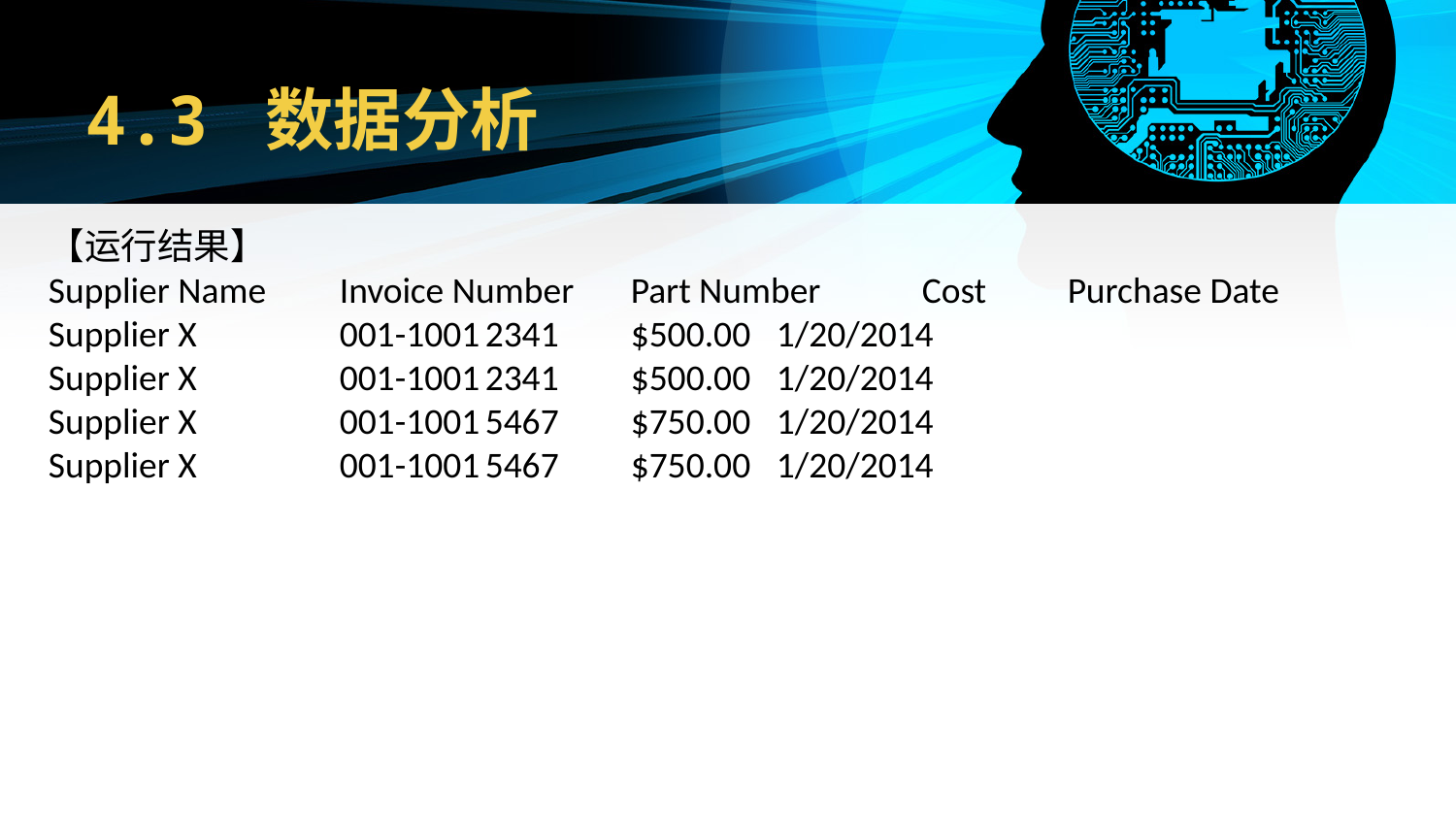

# 4.3 数据分析
【运行结果】
Supplier Name	Invoice Number	Part Number	Cost	Purchase Date
Supplier X	001-1001	2341	$500.00 	1/20/2014
Supplier X	001-1001	2341	$500.00 	1/20/2014
Supplier X	001-1001	5467	$750.00 	1/20/2014
Supplier X	001-1001	5467	$750.00 	1/20/2014